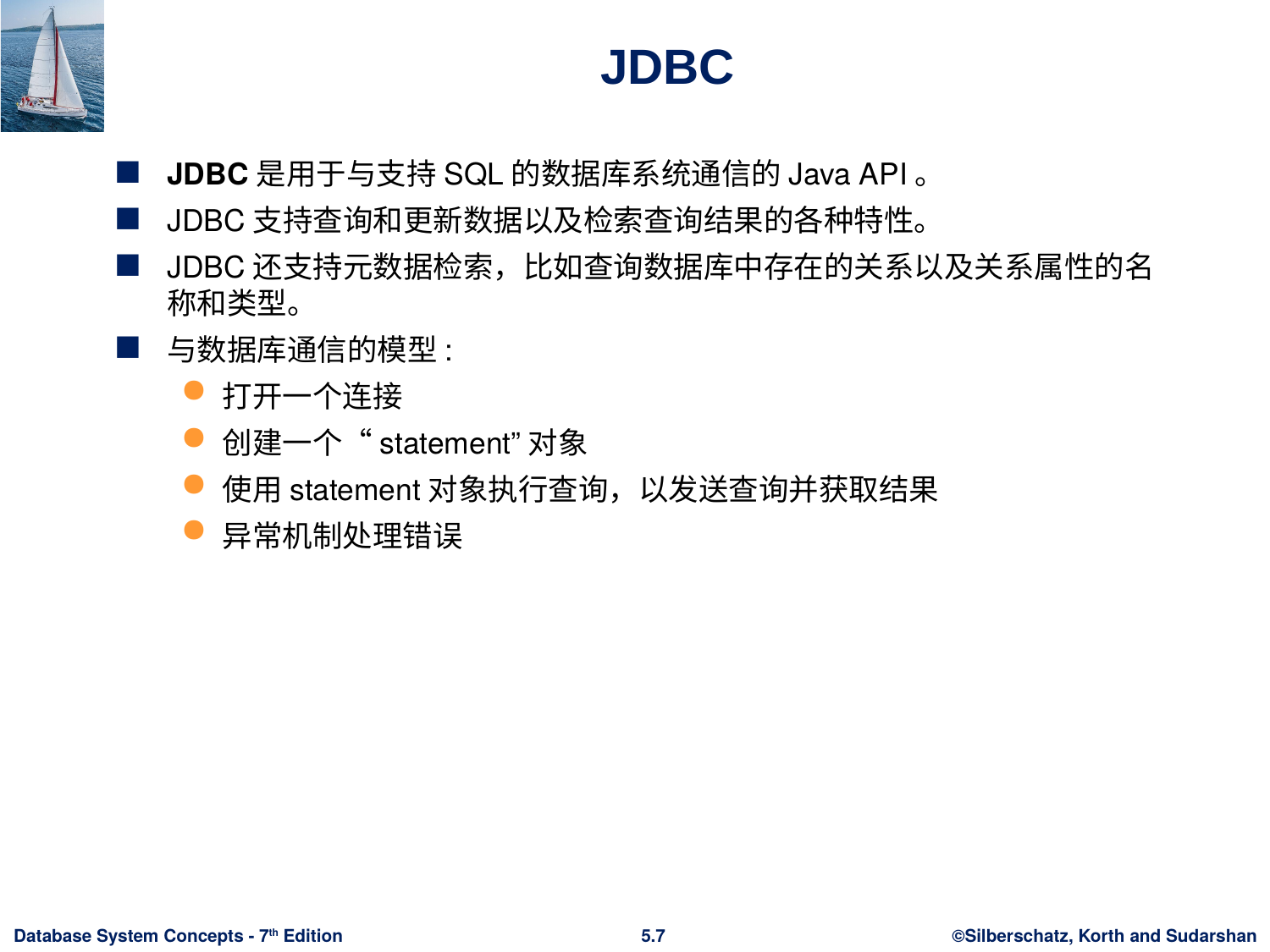

# JDBC
JDBC是用于与支持SQL的数据库系统通信的Java API。
JDBC支持查询和更新数据以及检索查询结果的各种特性。
JDBC还支持元数据检索，比如查询数据库中存在的关系以及关系属性的名称和类型。
与数据库通信的模型:
打开一个连接
创建一个“statement”对象
使用statement对象执行查询，以发送查询并获取结果
异常机制处理错误